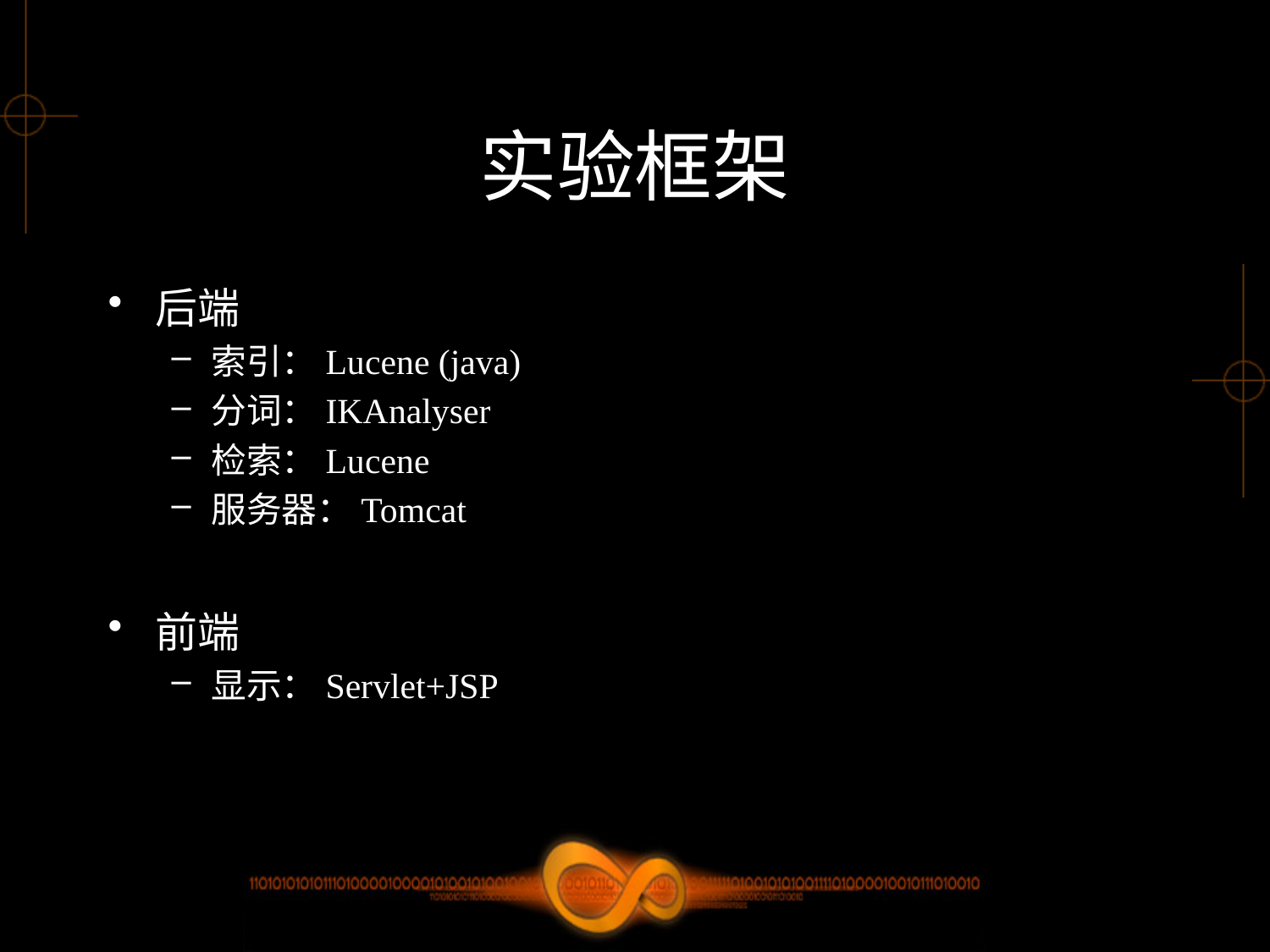

# 实验框架
后端
索引：Lucene (java)
分词：IKAnalyser
检索：Lucene
服务器：Tomcat

前端
显示：Servlet+JSP